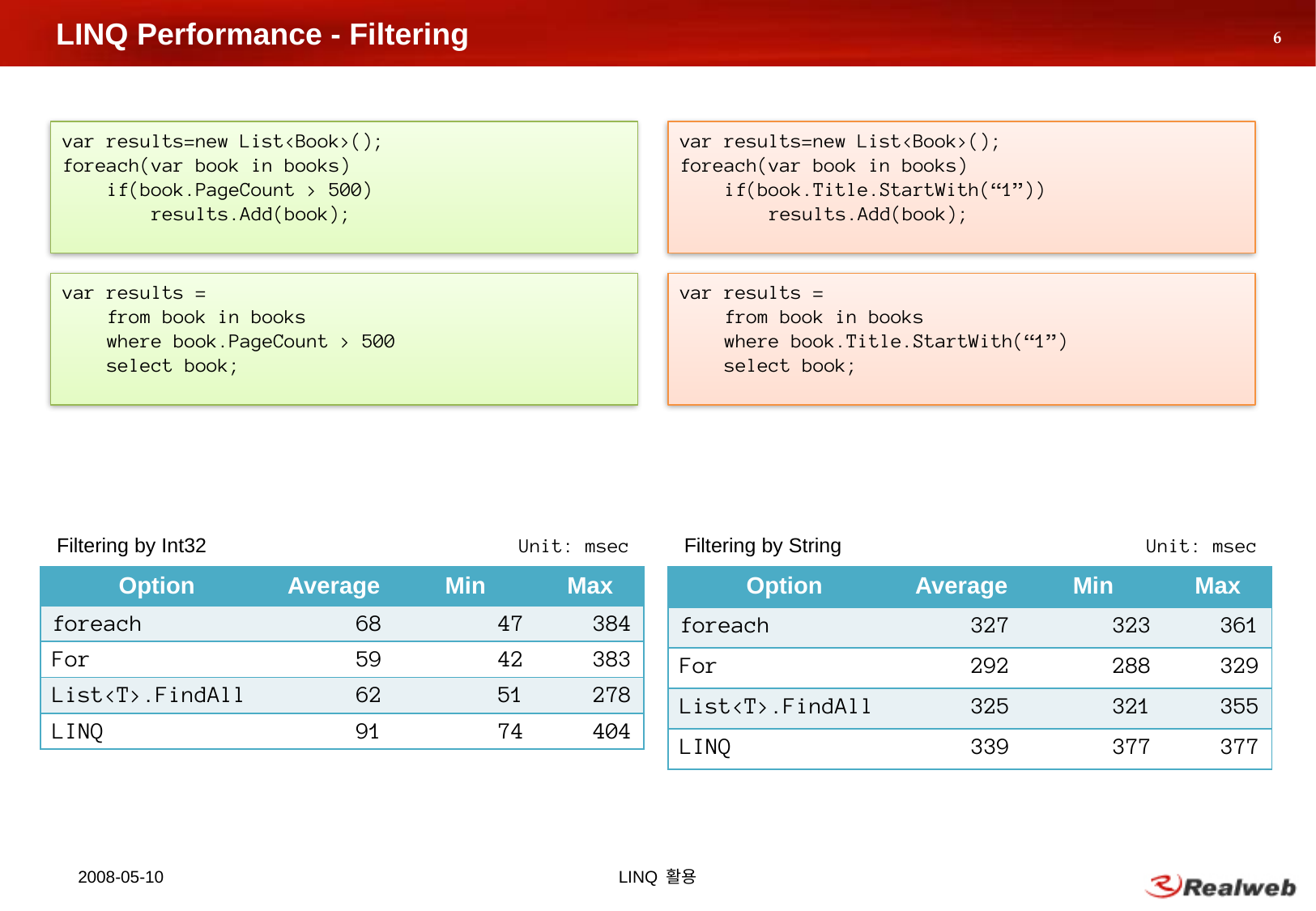

# LINQ Performance - Filtering
6
var results=new List<Book>();
foreach(var book in books)
    if(book.PageCount > 500)
        results.Add(book);
var results=new List<Book>();
foreach(var book in books)
    if(book.Title.StartWith(“1”))
        results.Add(book);
var results =
    from book in books
    where book.PageCount > 500
    select book;
var results =
    from book in books
    where book.Title.StartWith(“1”)
    select book;
Filtering by Int32
Unit: msec
Filtering by String
Unit: msec
| Option | Average | Min | Max |
| --- | --- | --- | --- |
| foreach | 68 | 47 | 384 |
| For | 59 | 42 | 383 |
| List<T>.FindAll | 62 | 51 | 278 |
| LINQ | 91 | 74 | 404 |
| Option | Average | Min | Max |
| --- | --- | --- | --- |
| foreach | 327 | 323 | 361 |
| For | 292 | 288 | 329 |
| List<T>.FindAll | 325 | 321 | 355 |
| LINQ | 339 | 377 | 377 |
2008-05-10
LINQ 활용